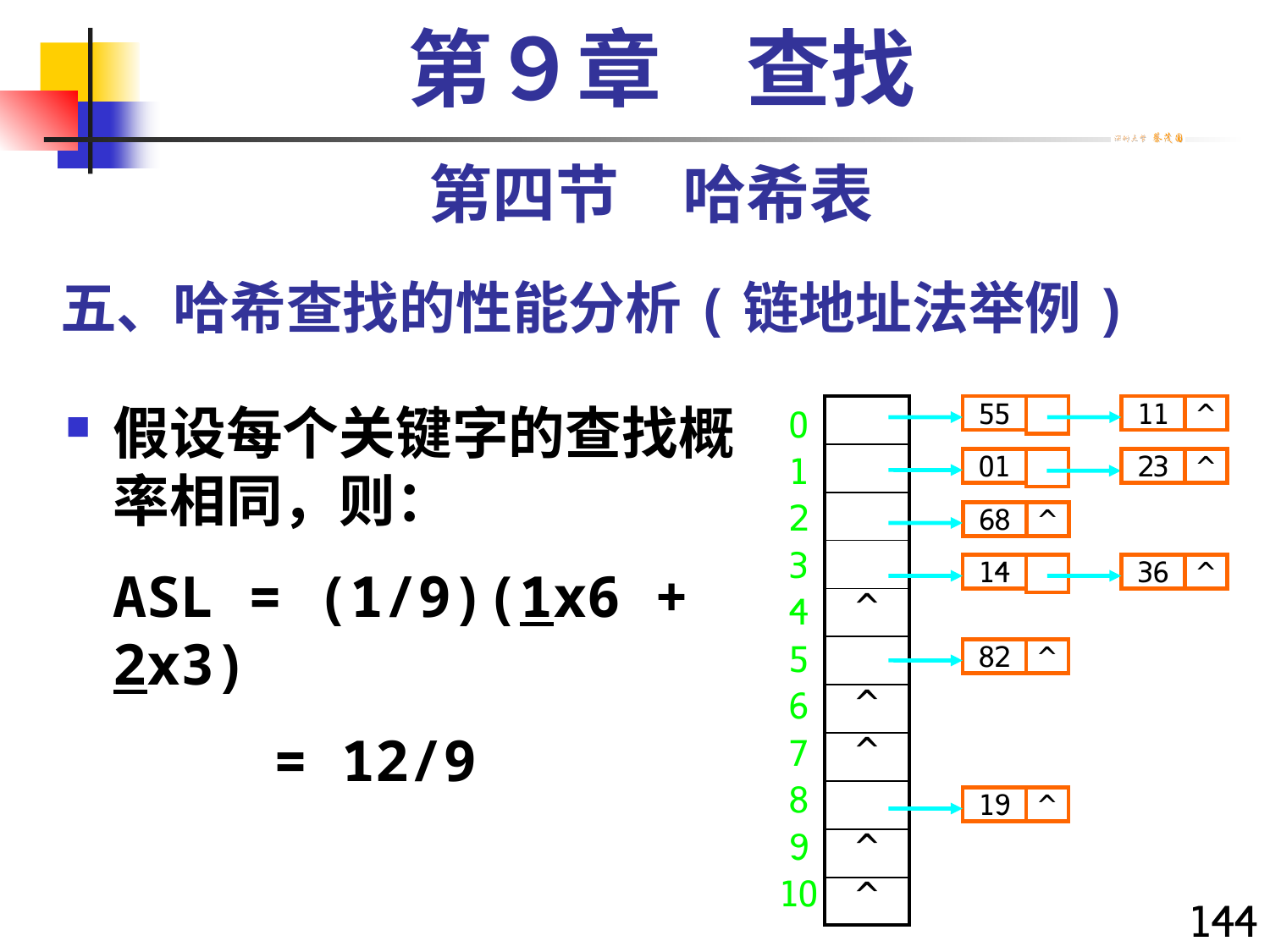

第９章　查找
第四节　哈希表
# 五、哈希查找的性能分析(链地址法举例)
假设每个关键字的查找概率相同，则：
	ASL = (1/9)(1x6 + 2x3)
		 = 12/9
0
1
2
3
4
5
6
7
8
9
10
|  |
| --- |
|  |
|  |
|  |
| ^ |
|  |
| ^ |
| ^ |
|  |
| ^ |
| ^ |
55

11
^

01

23
^

68
^

14

36
^

82
^

19
^

144